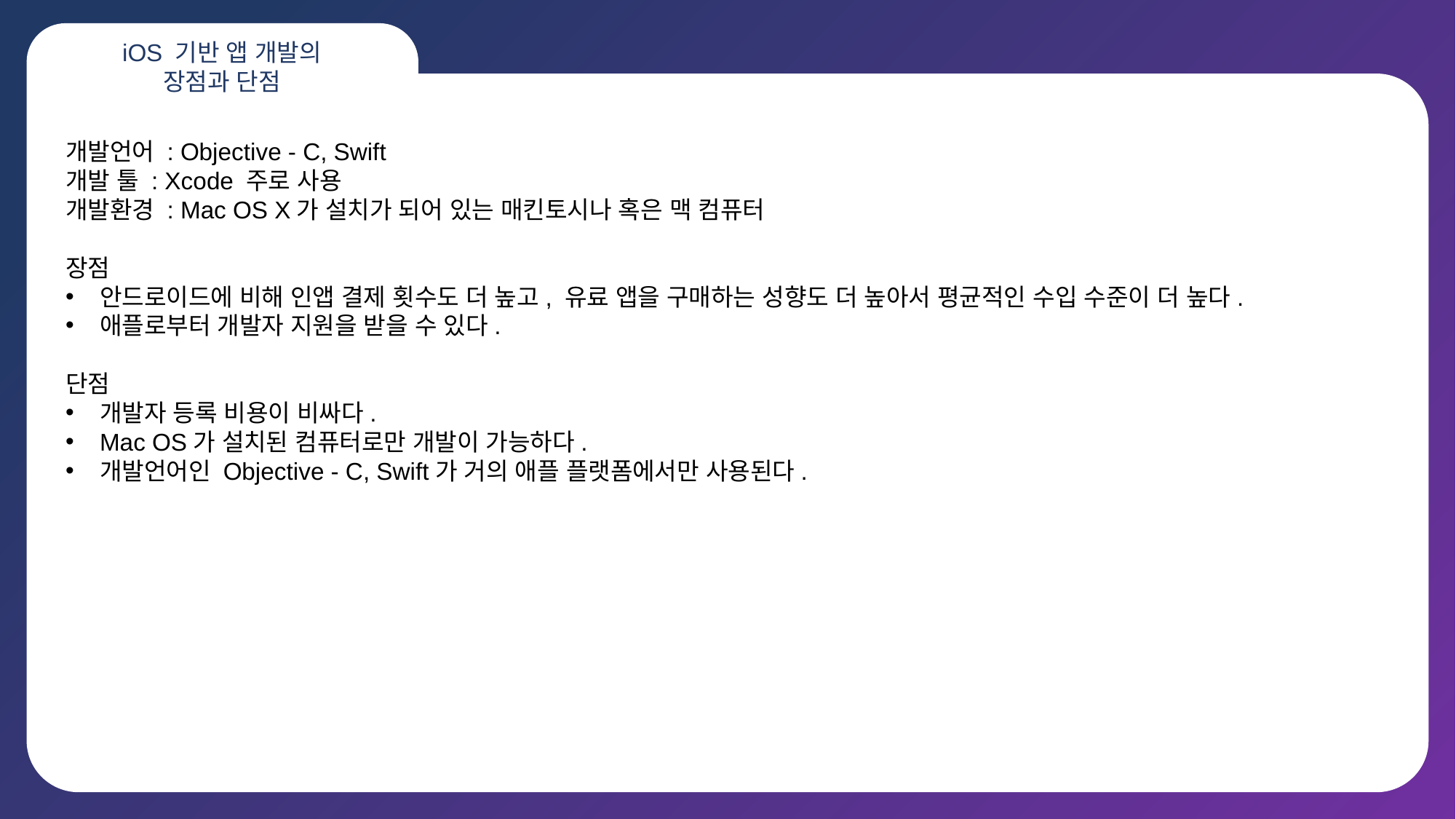

iOS 기반 앱 개발의
장점과 단점
개발언어 : Objective - C, Swift
개발 툴 : Xcode 주로 사용
개발환경 : Mac OS X가 설치가 되어 있는 매킨토시나 혹은 맥 컴퓨터

장점
안드로이드에 비해 인앱 결제 횟수도 더 높고, 유료 앱을 구매하는 성향도 더 높아서 평균적인 수입 수준이 더 높다.
애플로부터 개발자 지원을 받을 수 있다.

단점
개발자 등록 비용이 비싸다.
Mac OS가 설치된 컴퓨터로만 개발이 가능하다.
개발언어인 Objective - C, Swift가 거의 애플 플랫폼에서만 사용된다.